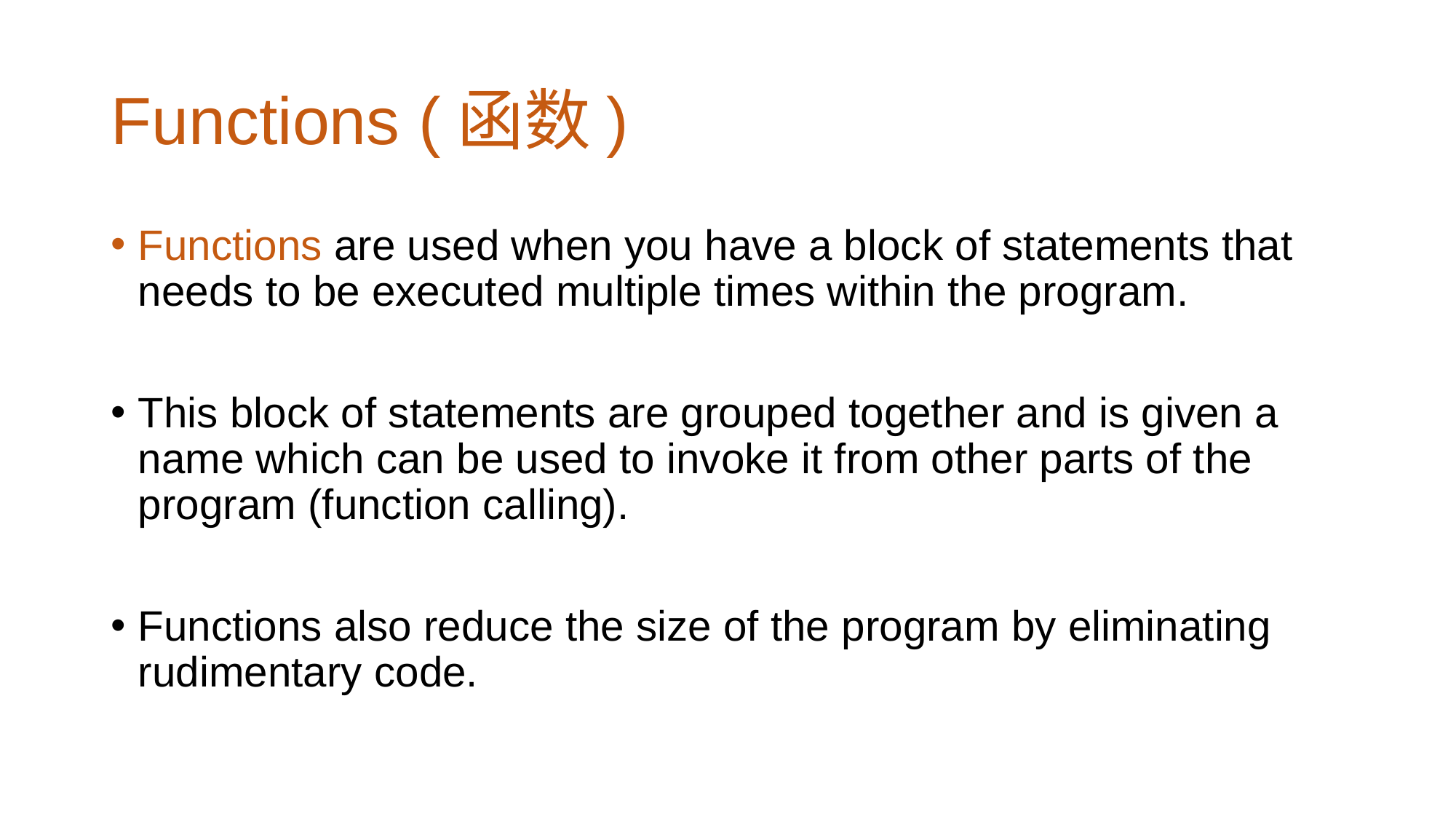

# Functions (函数)
Functions are used when you have a block of statements that needs to be executed multiple times within the program.

This block of statements are grouped together and is given a name which can be used to invoke it from other parts of the program (function calling).

Functions also reduce the size of the program by eliminating rudimentary code.